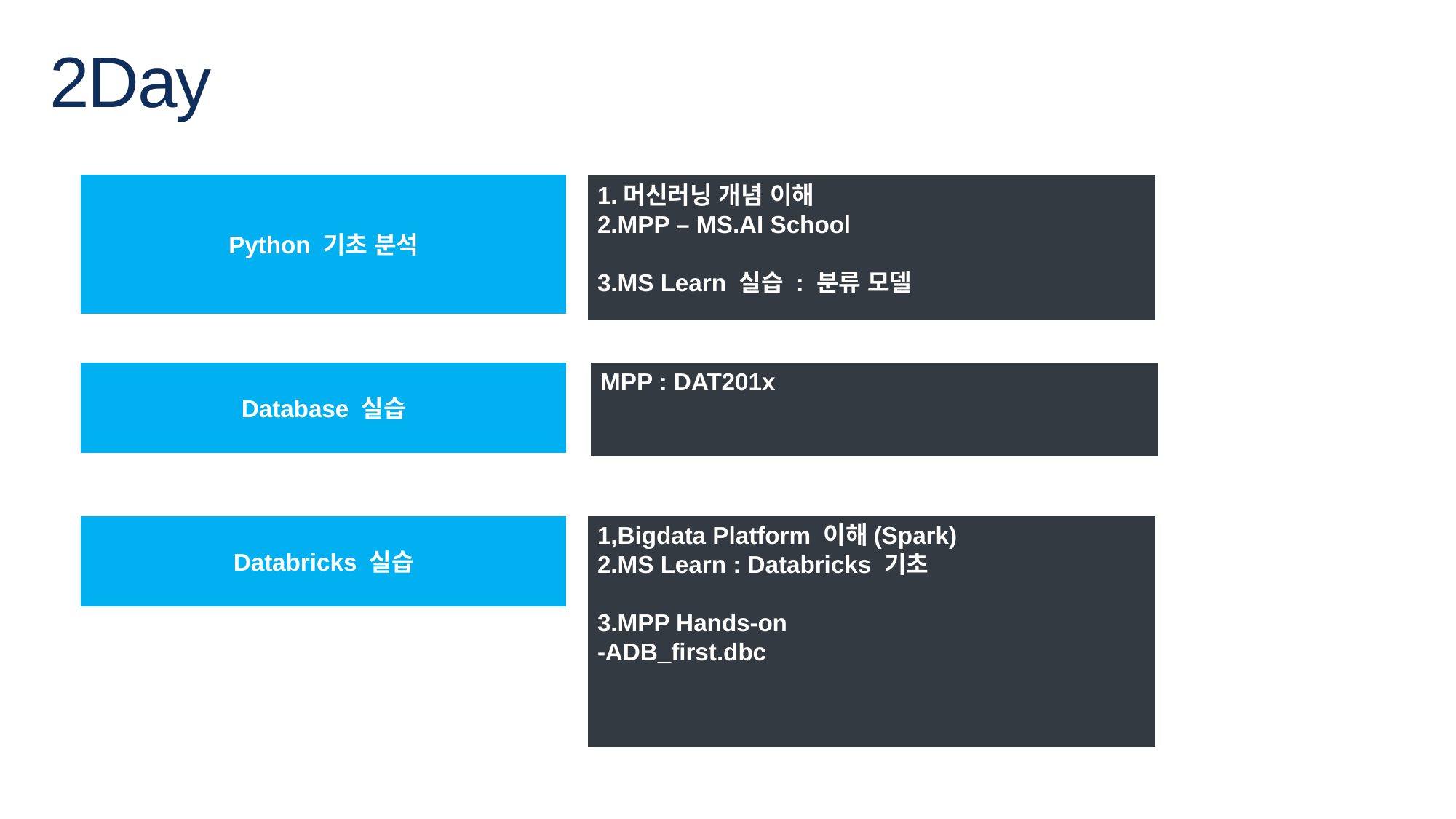

2Day
Python 기초 분석
1.머신러닝 개념 이해
2.MPP – MS.AI School

3.MS Learn 실습 : 분류 모델
Database 실습
MPP : DAT201x
1,Bigdata Platform 이해(Spark)
2.MS Learn : Databricks 기초

3.MPP Hands-on
-ADB_first.dbc
Databricks 실습